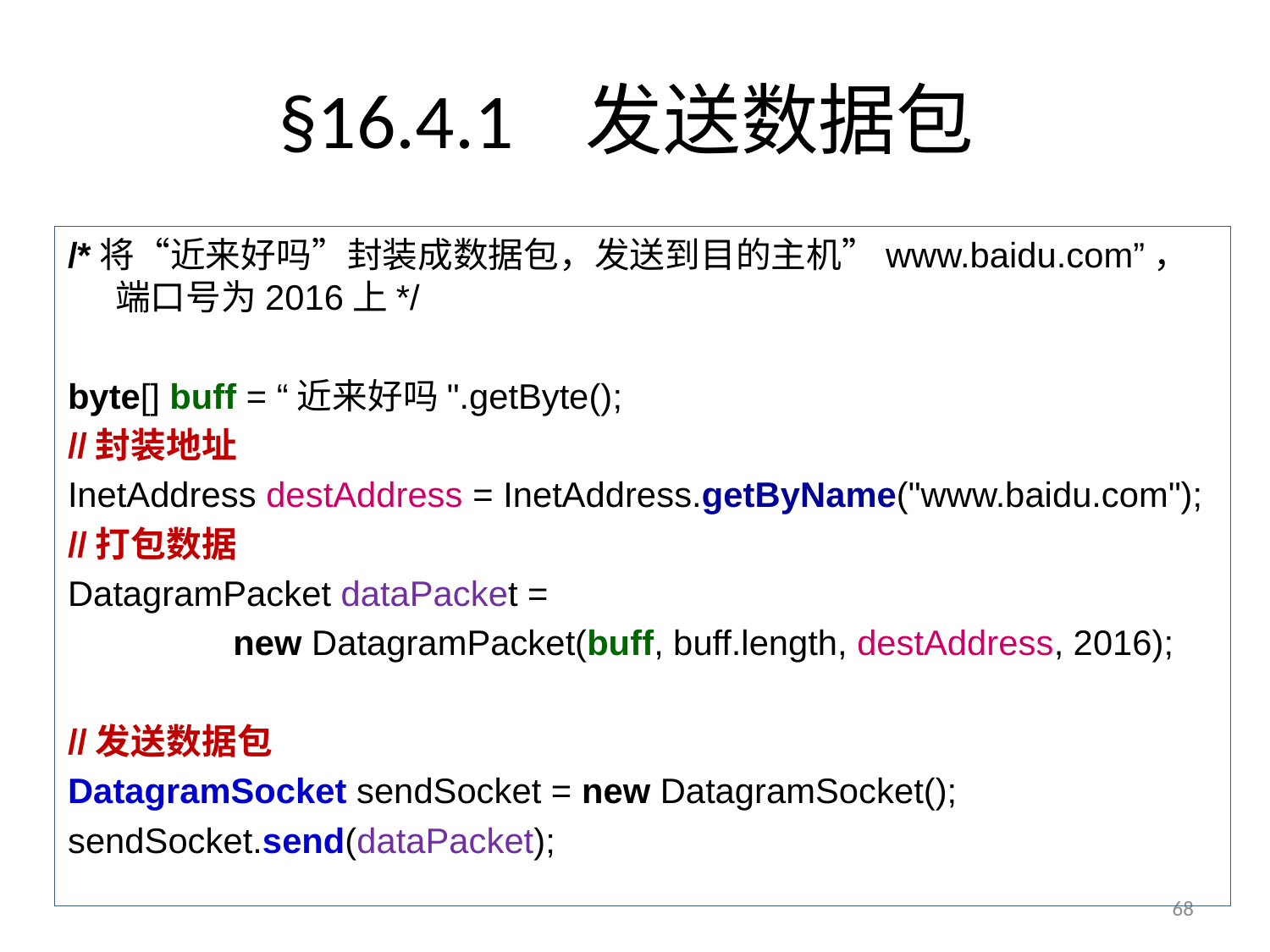

# §16.4.1   发送数据包
/*将“近来好吗”封装成数据包，发送到目的主机”www.baidu.com”，端口号为2016上*/

byte[] buff = “近来好吗".getByte();
//封装地址
InetAddress destAddress = InetAddress.getByName("www.baidu.com");
//打包数据
DatagramPacket dataPacket =
                 new DatagramPacket(buff, buff.length, destAddress, 2016);

//发送数据包
DatagramSocket sendSocket = new DatagramSocket();
sendSocket.send(dataPacket);

68